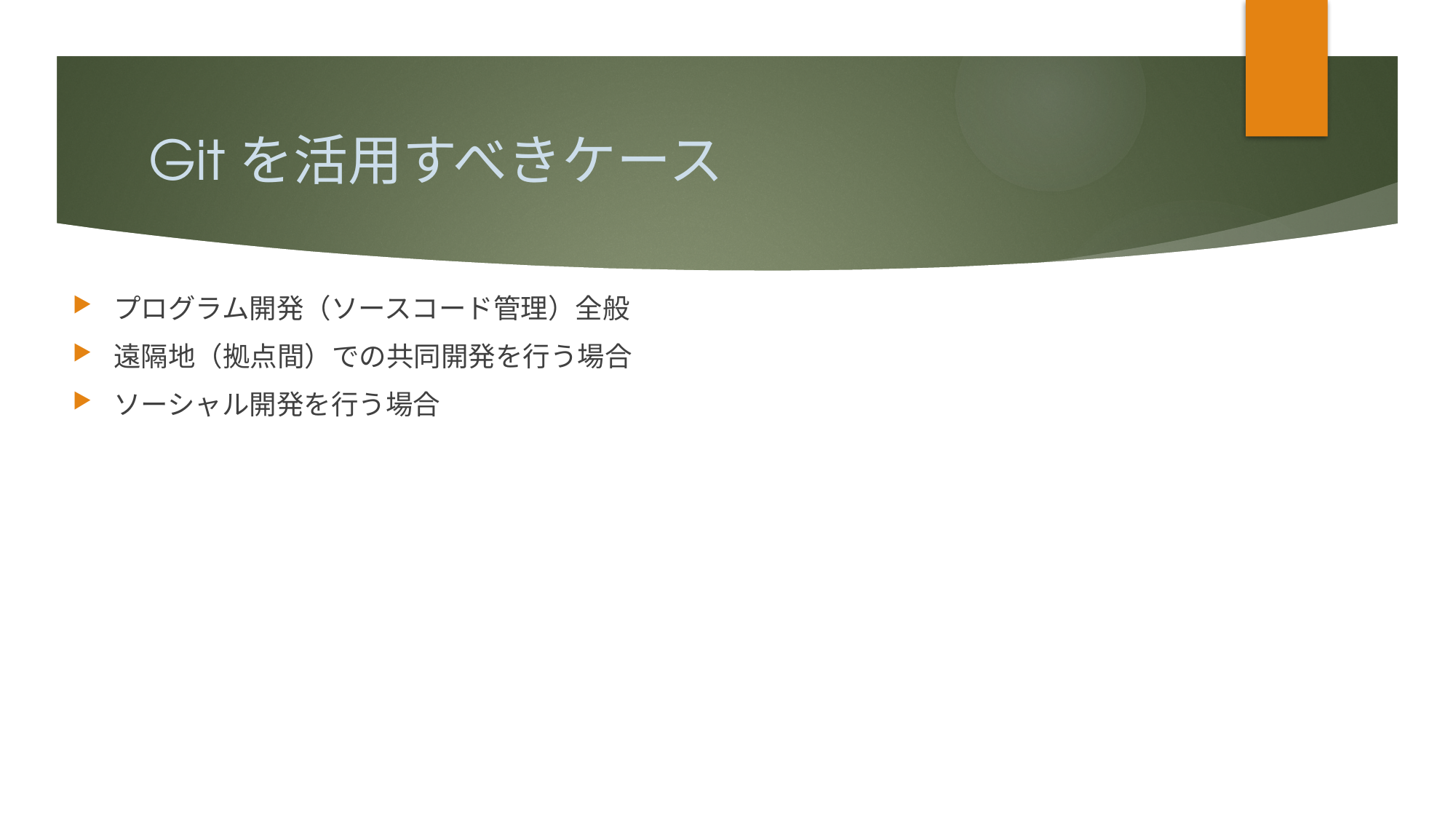

# Gitを活用すべきケース
プログラム開発（ソースコード管理）全般
遠隔地（拠点間）での共同開発を行う場合
ソーシャル開発を行う場合